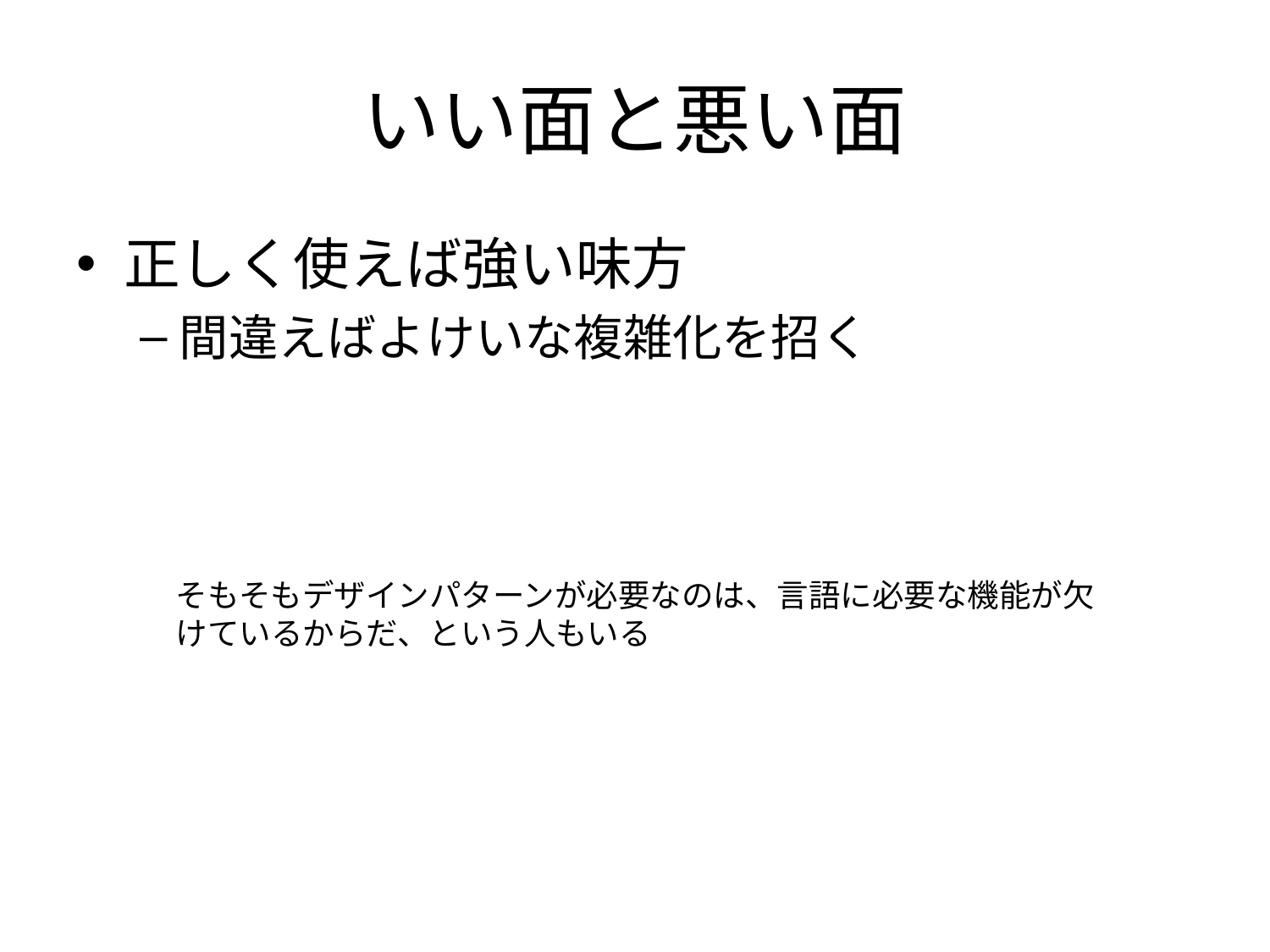

# いい面と悪い面
正しく使えば強い味方
間違えばよけいな複雑化を招く
そもそもデザインパターンが必要なのは、言語に必要な機能が欠けているからだ、という人もいる